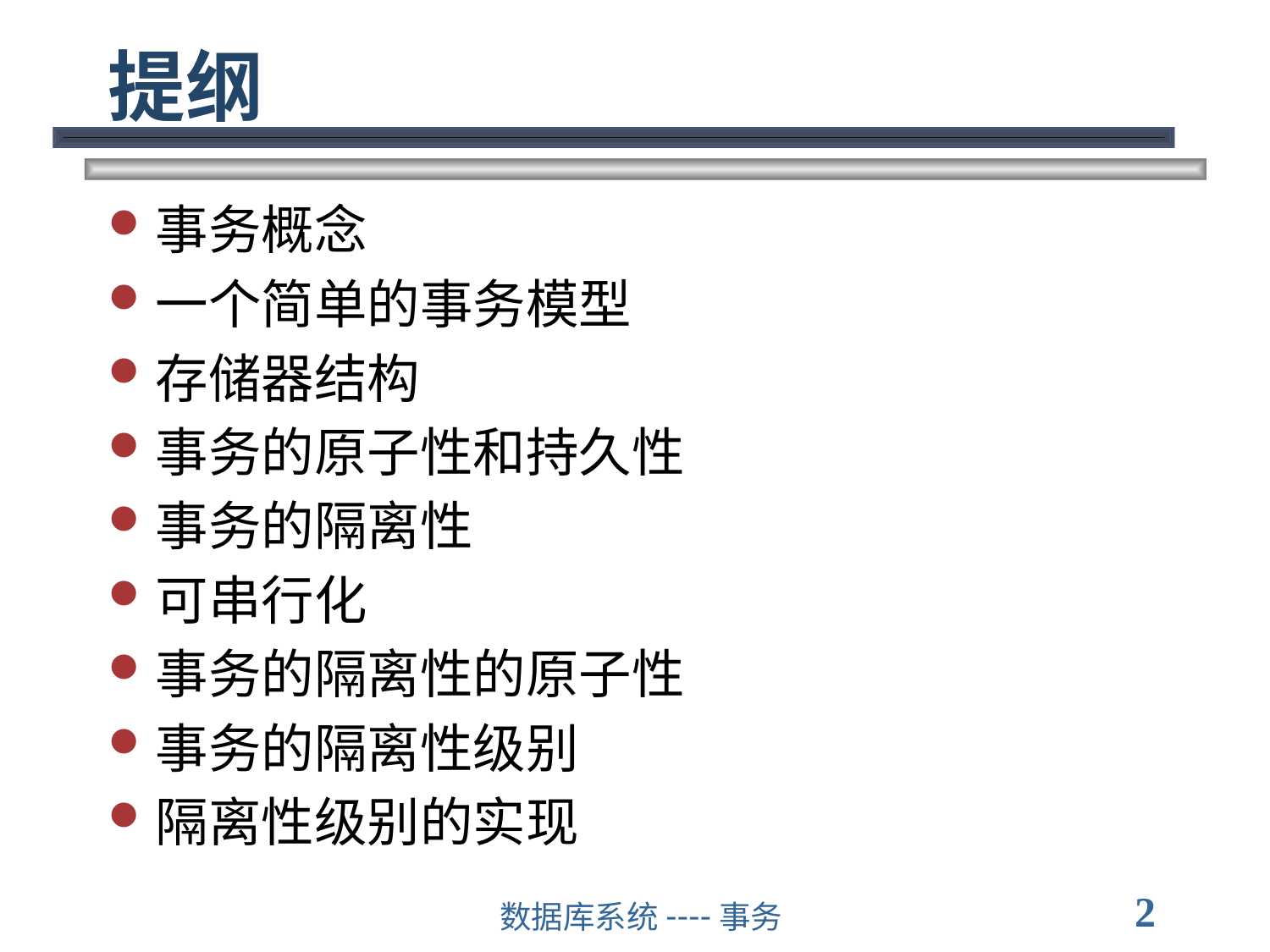

# 提纲
事务概念
一个简单的事务模型
存储器结构
事务的原子性和持久性
事务的隔离性
可串行化
事务的隔离性的原子性
事务的隔离性级别
隔离性级别的实现
2
数据库系统----事务